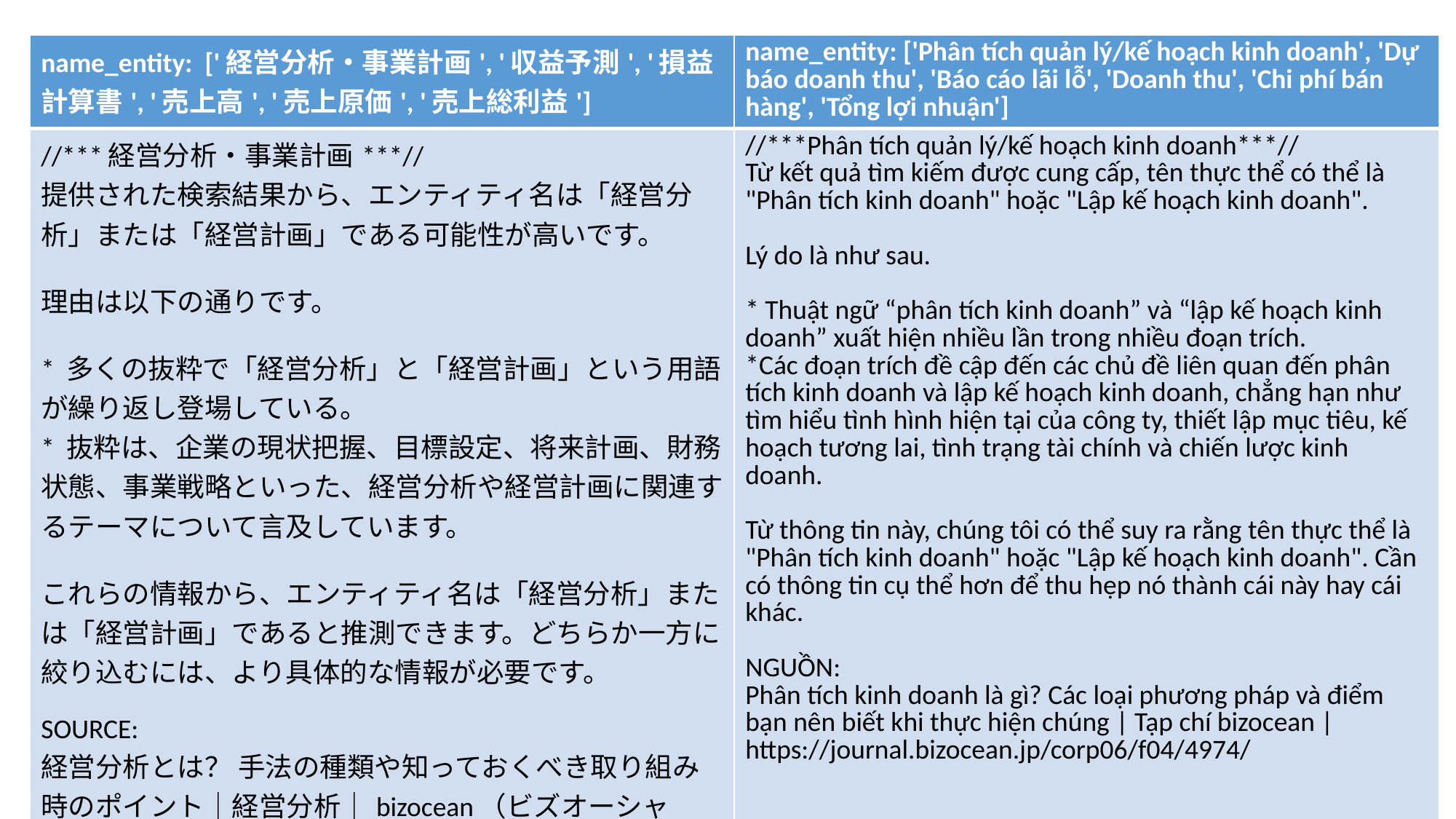

| name\_entity: ['経営分析・事業計画', '収益予測', '損益計算書', '売上高', '売上原価', '売上総利益'] | name\_entity: ['Phân tích quản lý/kế hoạch kinh doanh', 'Dự báo doanh thu', 'Báo cáo lãi lỗ', 'Doanh thu', 'Chi phí bán hàng', 'Tổng lợi nhuận'] |
| --- | --- |
| //\*\*\*経営分析・事業計画\*\*\*// 提供された検索結果から、エンティティ名は「経営分析」または「経営計画」である可能性が高いです。 理由は以下の通りです。 \* 多くの抜粋で「経営分析」と「経営計画」という用語が繰り返し登場している。 \* 抜粋は、企業の現状把握、目標設定、将来計画、財務状態、事業戦略といった、経営分析や経営計画に関連するテーマについて言及しています。 これらの情報から、エンティティ名は「経営分析」または「経営計画」であると推測できます。どちらか一方に絞り込むには、より具体的な情報が必要です。 SOURCE: 経営分析とは？ 手法の種類や知っておくべき取り組み時のポイント｜経営分析｜bizocean（ビズオーシャン）ジャーナル, https://journal.bizocean.jp/corp06/f04/4974/ | //\*\*\*Phân tích quản lý/kế hoạch kinh doanh\*\*\*// Từ kết quả tìm kiếm được cung cấp, tên thực thể có thể là "Phân tích kinh doanh" hoặc "Lập kế hoạch kinh doanh". Lý do là như sau. \* Thuật ngữ “phân tích kinh doanh” và “lập kế hoạch kinh doanh” xuất hiện nhiều lần trong nhiều đoạn trích. \*Các đoạn trích đề cập đến các chủ đề liên quan đến phân tích kinh doanh và lập kế hoạch kinh doanh, chẳng hạn như tìm hiểu tình hình hiện tại của công ty, thiết lập mục tiêu, kế hoạch tương lai, tình trạng tài chính và chiến lược kinh doanh. Từ thông tin này, chúng tôi có thể suy ra rằng tên thực thể là "Phân tích kinh doanh" hoặc "Lập kế hoạch kinh doanh". Cần có thông tin cụ thể hơn để thu hẹp nó thành cái này hay cái khác. NGUỒN: Phân tích kinh doanh là gì? Các loại phương pháp và điểm bạn nên biết khi thực hiện chúng | Tạp chí bizocean | https://journal.bizocean.jp/corp06/f04/4974/ |